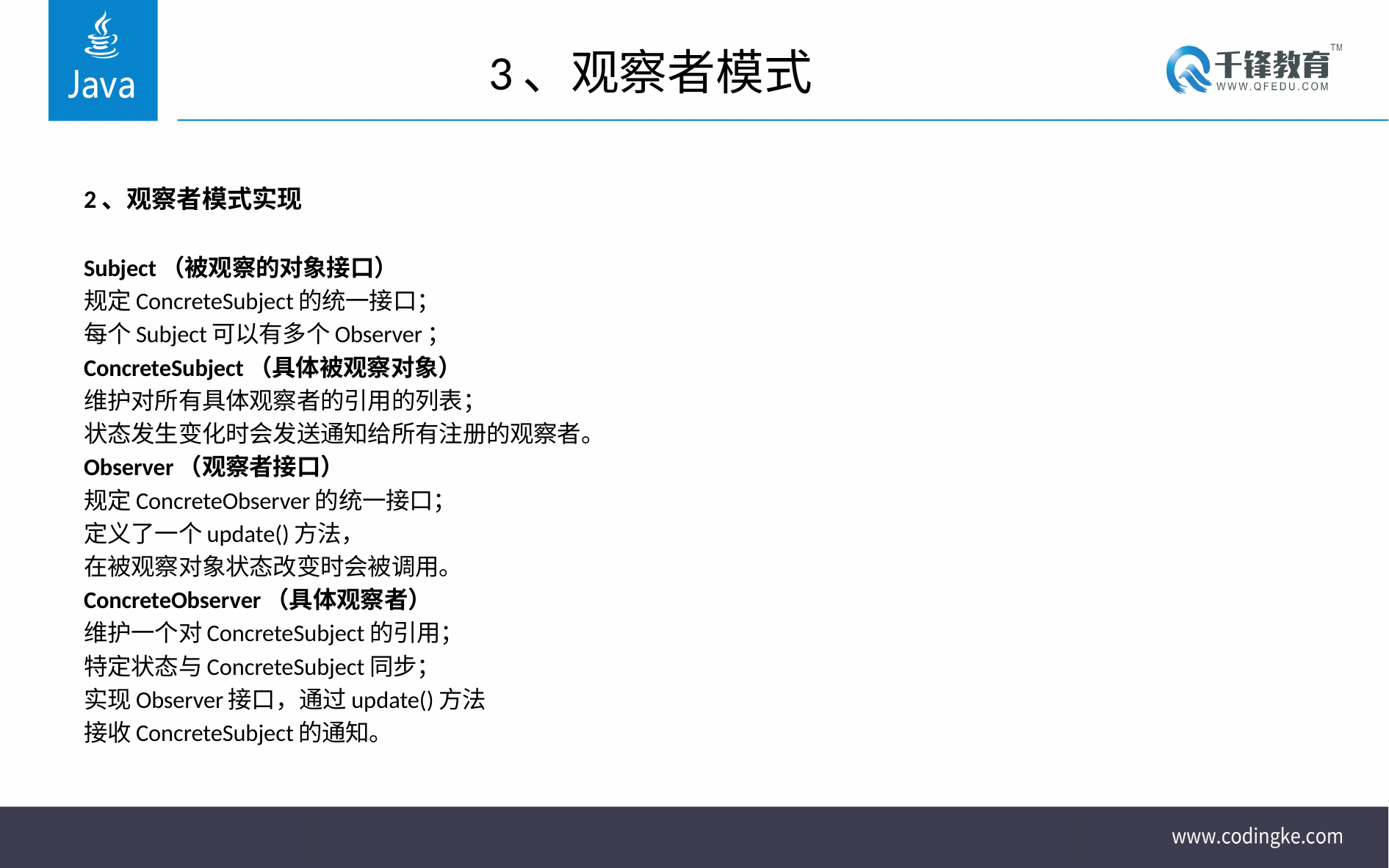

# 3、观察者模式
2、观察者模式实现

Subject（被观察的对象接口）
规定ConcreteSubject的统一接口；
每个Subject可以有多个Observer；
ConcreteSubject（具体被观察对象）
维护对所有具体观察者的引用的列表；
状态发生变化时会发送通知给所有注册的观察者。
Observer（观察者接口）
规定ConcreteObserver的统一接口；
定义了一个update()方法，
在被观察对象状态改变时会被调用。
ConcreteObserver（具体观察者）
维护一个对ConcreteSubject的引用；
特定状态与ConcreteSubject同步；
实现Observer接口，通过update()方法
接收ConcreteSubject的通知。